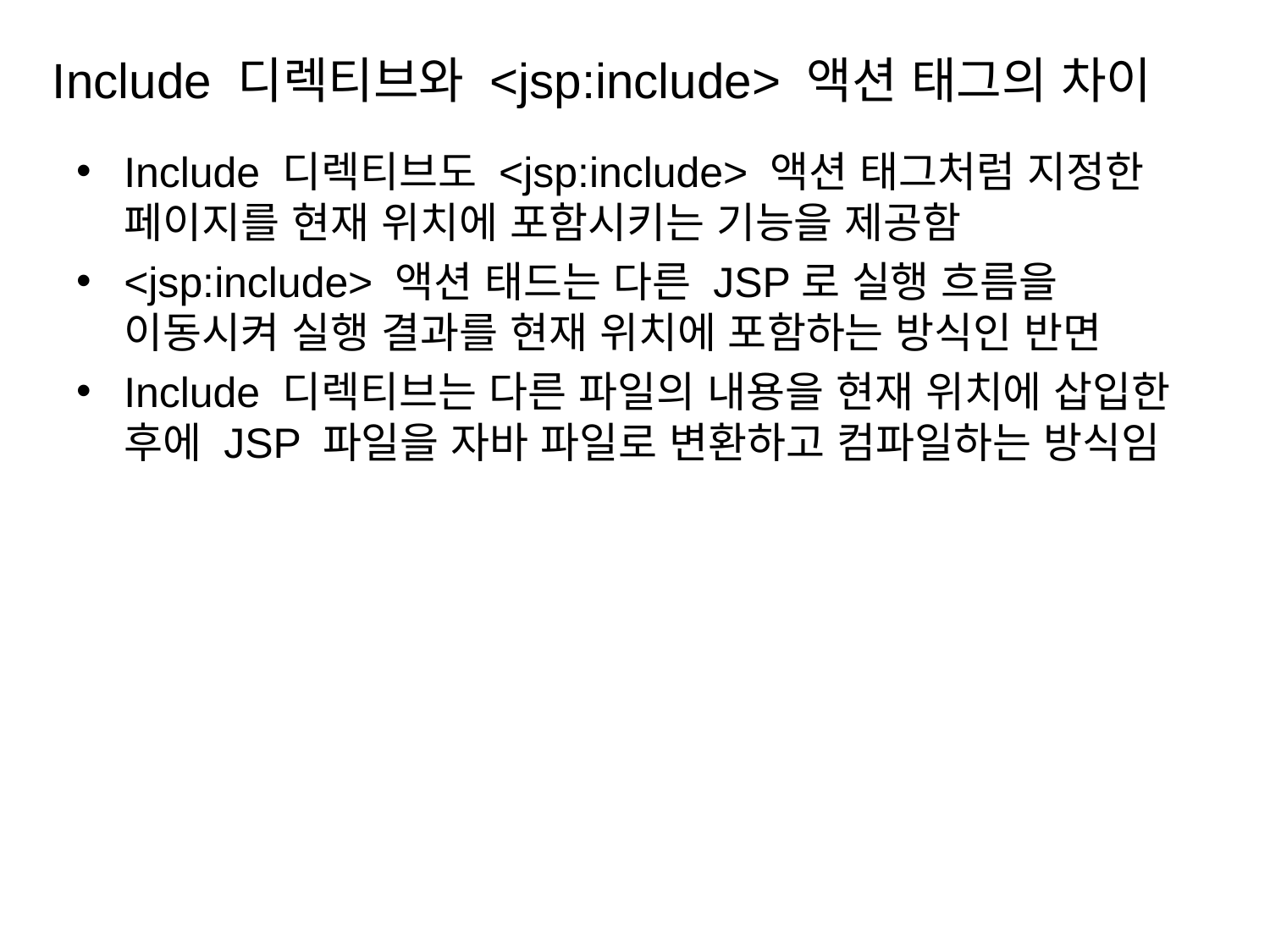

# Include 디렉티브와 <jsp:include> 액션 태그의 차이
Include 디렉티브도 <jsp:include> 액션 태그처럼 지정한 페이지를 현재 위치에 포함시키는 기능을 제공함
<jsp:include> 액션 태드는 다른 JSP로 실행 흐름을 이동시켜 실행 결과를 현재 위치에 포함하는 방식인 반면
Include 디렉티브는 다른 파일의 내용을 현재 위치에 삽입한 후에 JSP 파일을 자바 파일로 변환하고 컴파일하는 방식임